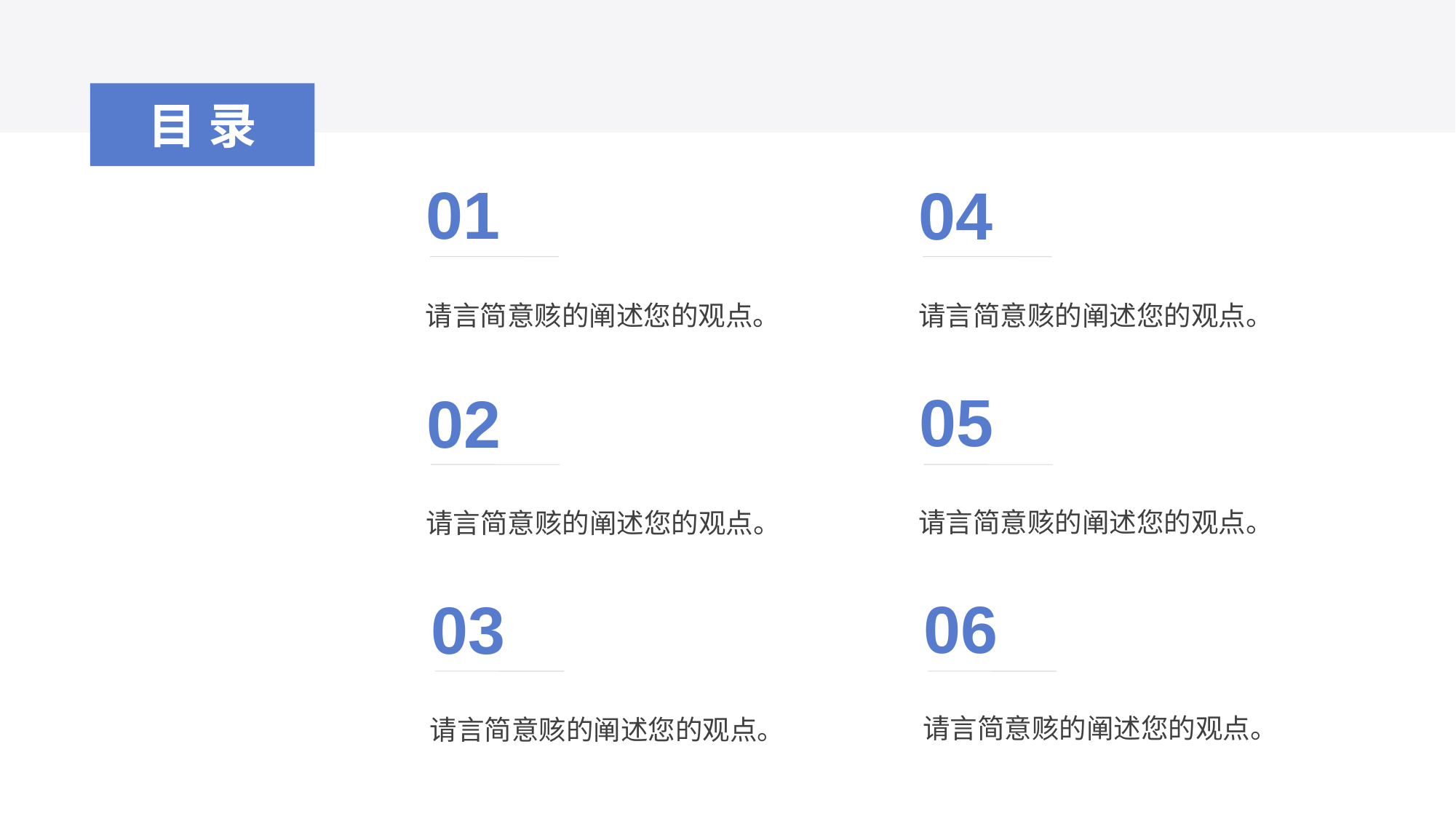

目录
01
04
请言简意赅的阐述您的观点。
请言简意赅的阐述您的观点。
05
02
请言简意赅的阐述您的观点。
请言简意赅的阐述您的观点。
06
03
请言简意赅的阐述您的观点。
请言简意赅的阐述您的观点。